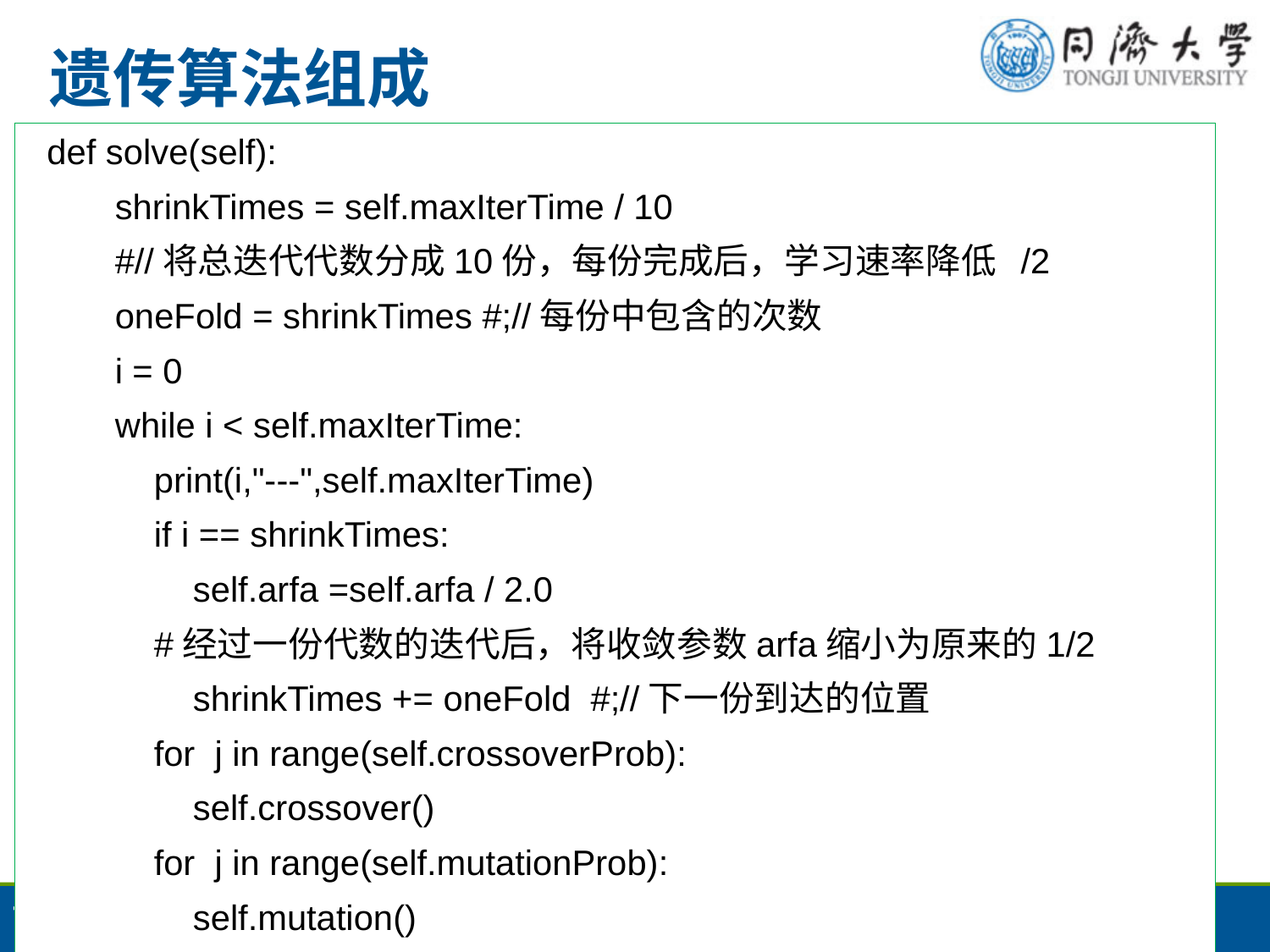

# 遗传算法组成
 def solve(self):
        shrinkTimes = self.maxIterTime / 10
        #//将总迭代代数分成10份，每份完成后，学习速率降低  /2
        oneFold = shrinkTimes #;//每份中包含的次数
        i = 0
        while i < self.maxIterTime:
            print(i,"---",self.maxIterTime)
            if i == shrinkTimes:
                self.arfa =self.arfa / 2.0
            #经过一份代数的迭代后，将收敛参数arfa缩小为原来的1/2
                shrinkTimes += oneFold  #;//下一份到达的位置
            for  j in range(self.crossoverProb):
                self.crossover()
            for  j in range(self.mutationProb):
                self.mutation()
            print("solution:",self.population[self.bestPos].chromsome)
            print("func value:",self.population[self.bestPos].eval)
            i=i+1